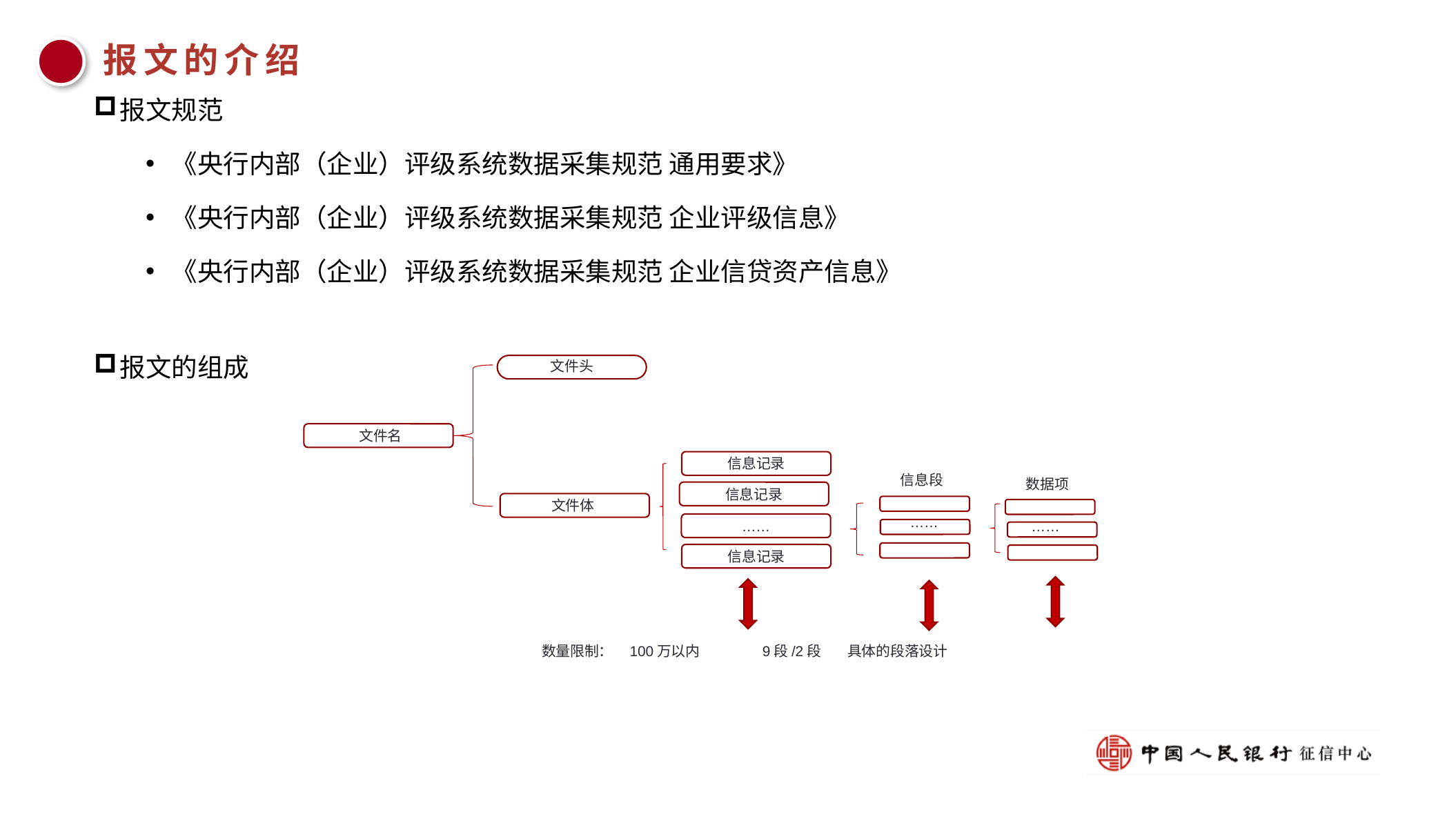

报文的介绍
报文规范
《央行内部（企业）评级系统数据采集规范 通用要求》
《央行内部（企业）评级系统数据采集规范 企业评级信息》
《央行内部（企业）评级系统数据采集规范 企业信贷资产信息》

报文的组成

文件头

文件名

信息记录

信息段
数据项
信息记录
文件体

……
……
……

信息记录

业征信

数量限制：    100万以内                  9段/2段        具体的段落设计